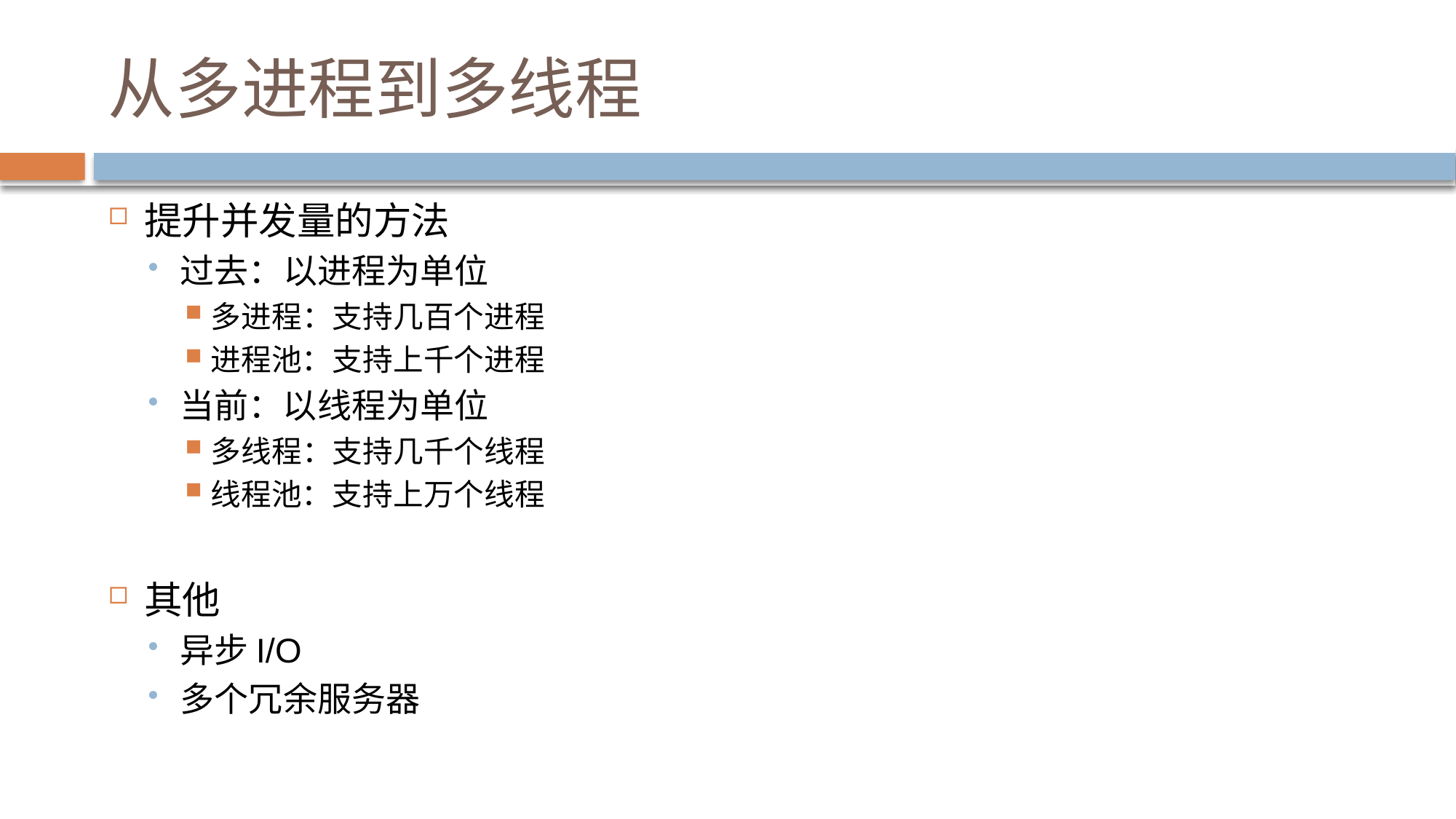

# 从多进程到多线程
提升并发量的方法
过去：以进程为单位
多进程：支持几百个进程
进程池：支持上千个进程
当前：以线程为单位
多线程：支持几千个线程
线程池：支持上万个线程

其他
异步I/O
多个冗余服务器